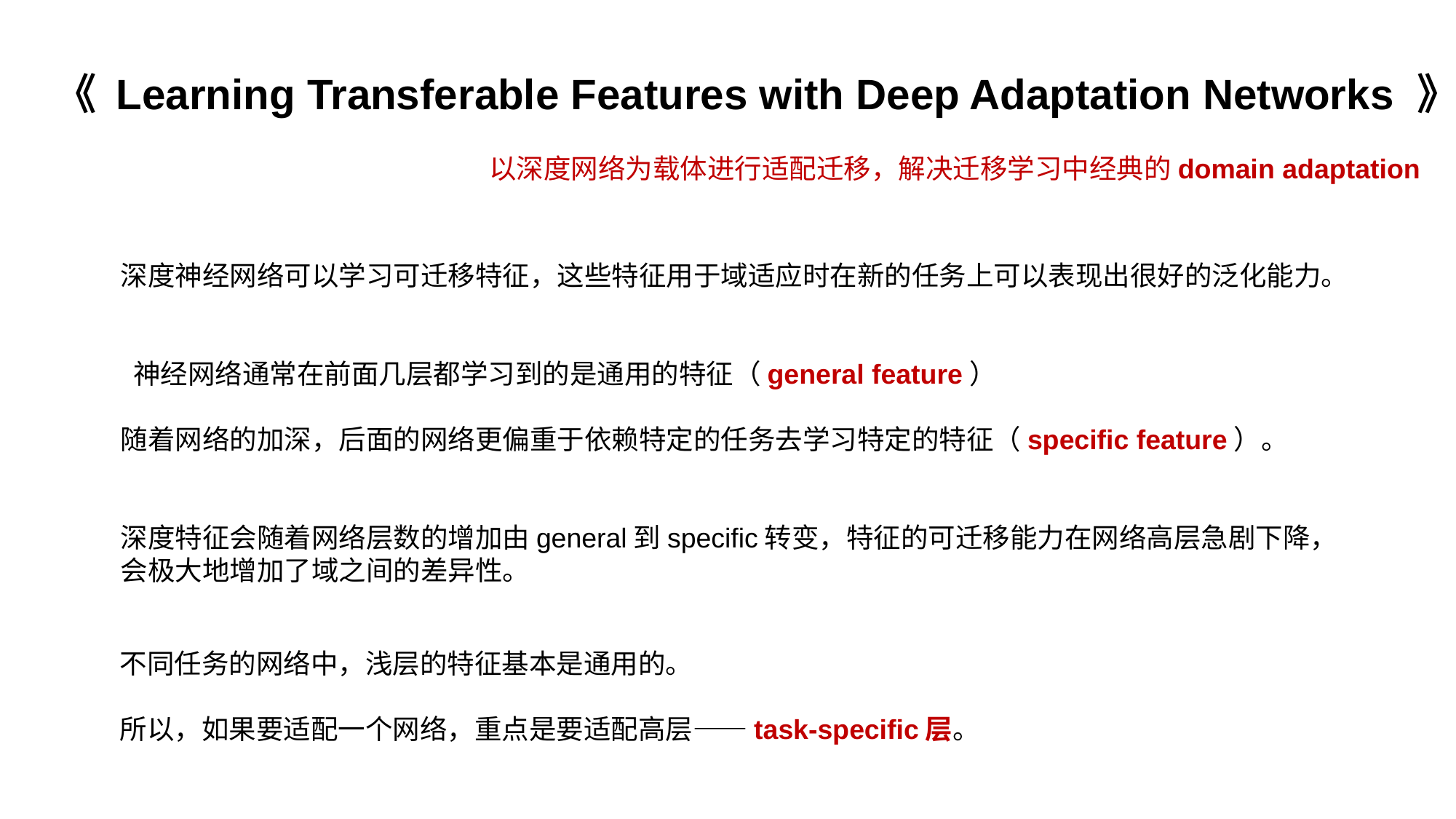

《 Learning Transferable Features with Deep Adaptation Networks 》
以深度网络为载体进行适配迁移，解决迁移学习中经典的domain adaptation
深度神经网络可以学习可迁移特征，这些特征用于域适应时在新的任务上可以表现出很好的泛化能力。

 神经网络通常在前面几层都学习到的是通用的特征（general feature）

随着网络的加深，后面的网络更偏重于依赖特定的任务去学习特定的特征（specific feature）。

深度特征会随着网络层数的增加由general到specific转变，特征的可迁移能力在网络高层急剧下降，会极大地增加了域之间的差异性。

不同任务的网络中，浅层的特征基本是通用的。

所以，如果要适配一个网络，重点是要适配高层——task-specific层。